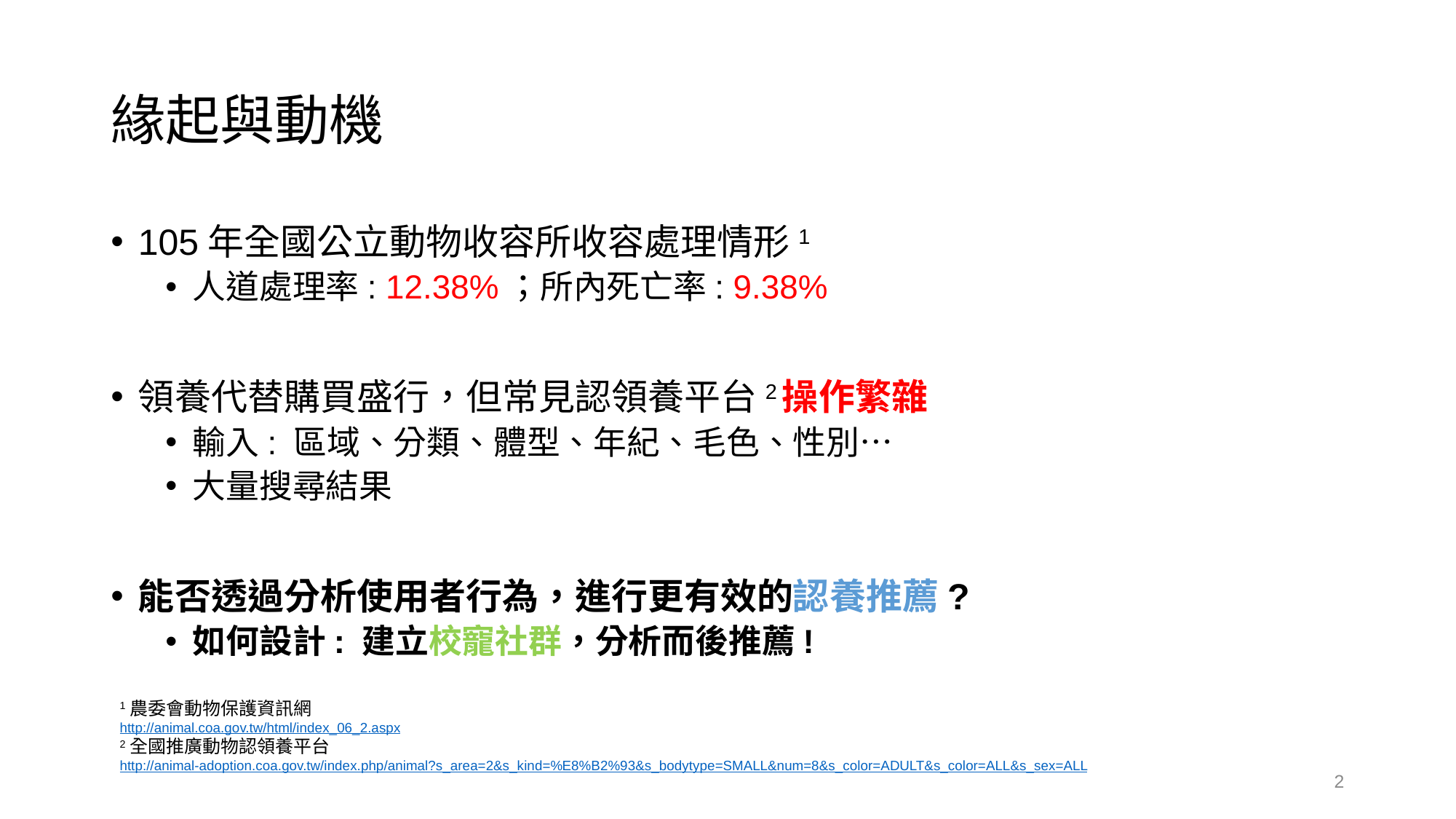

# 緣起與動機
105年全國公立動物收容所收容處理情形1
人道處理率: 12.38%；所內死亡率: 9.38%

領養代替購買盛行，但常見認領養平台2操作繁雜
輸入: 區域、分類、體型、年紀、毛色、性別…
大量搜尋結果

能否透過分析使用者行為，進行更有效的認養推薦?
如何設計: 建立校寵社群，分析而後推薦!

1農委會動物保護資訊網
http://animal.coa.gov.tw/html/index_06_2.aspx
2全國推廣動物認領養平台
http://animal-adoption.coa.gov.tw/index.php/animal?s_area=2&s_kind=%E8%B2%93&s_bodytype=SMALL&num=8&s_color=ADULT&s_color=ALL&s_sex=ALL
2